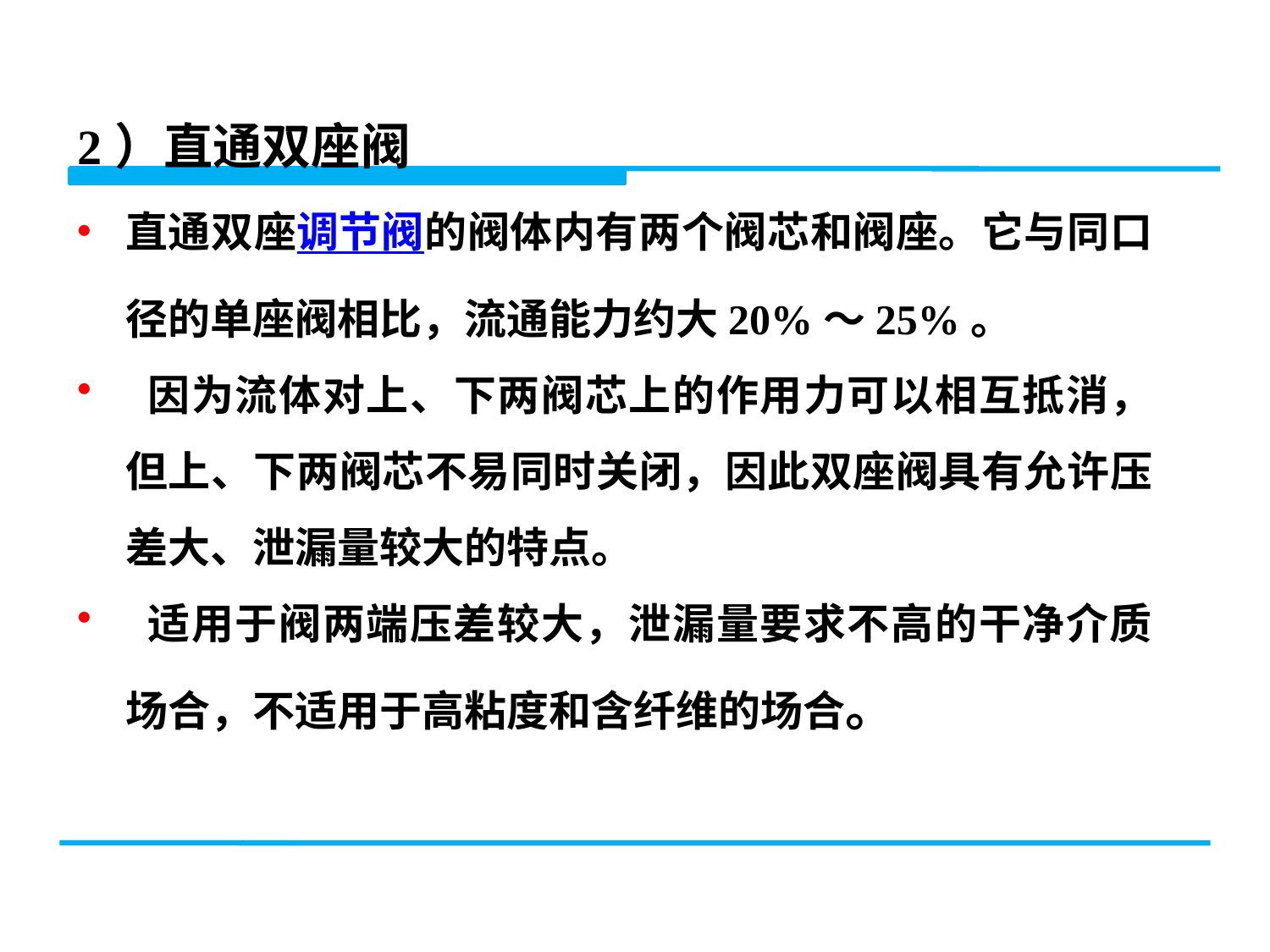

2）直通双座阀
直通双座调节阀的阀体内有两个阀芯和阀座。它与同口径的单座阀相比，流通能力约大20%～25%。
 因为流体对上、下两阀芯上的作用力可以相互抵消，但上、下两阀芯不易同时关闭，因此双座阀具有允许压差大、泄漏量较大的特点。
 适用于阀两端压差较大，泄漏量要求不高的干净介质场合，不适用于高粘度和含纤维的场合。